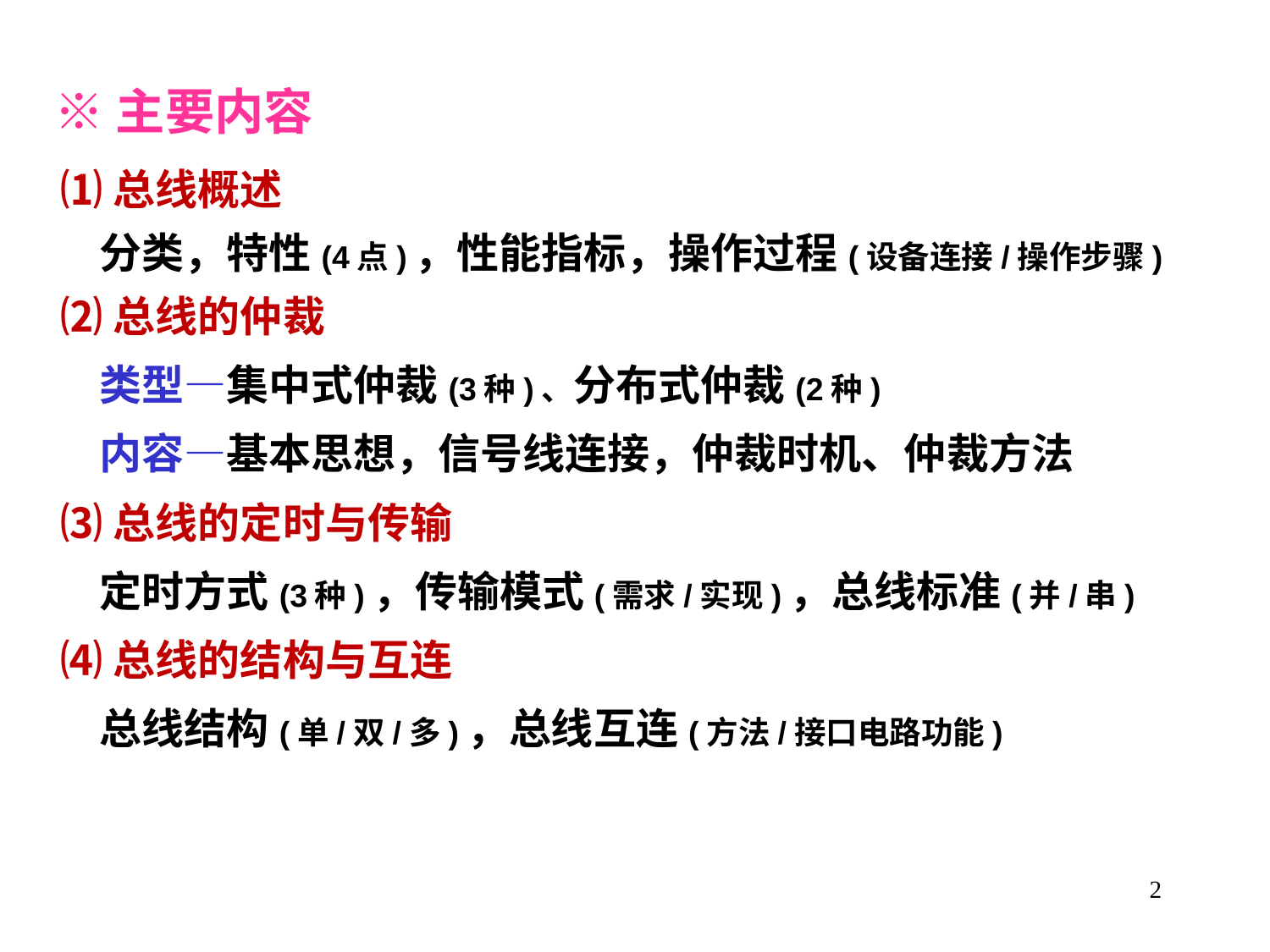

※主要内容
   ⑴总线概述
      分类，特性(4点)，性能指标，操作过程(设备连接/操作步骤)
   ⑵总线的仲裁
      类型—集中式仲裁(3种)、分布式仲裁(2种)
      内容—基本思想，信号线连接，仲裁时机、仲裁方法
   ⑶总线的定时与传输
      定时方式(3种)，传输模式(需求/实现)，总线标准(并/串)
   ⑷总线的结构与互连
      总线结构(单/双/多)，总线互连(方法/接口电路功能)
2